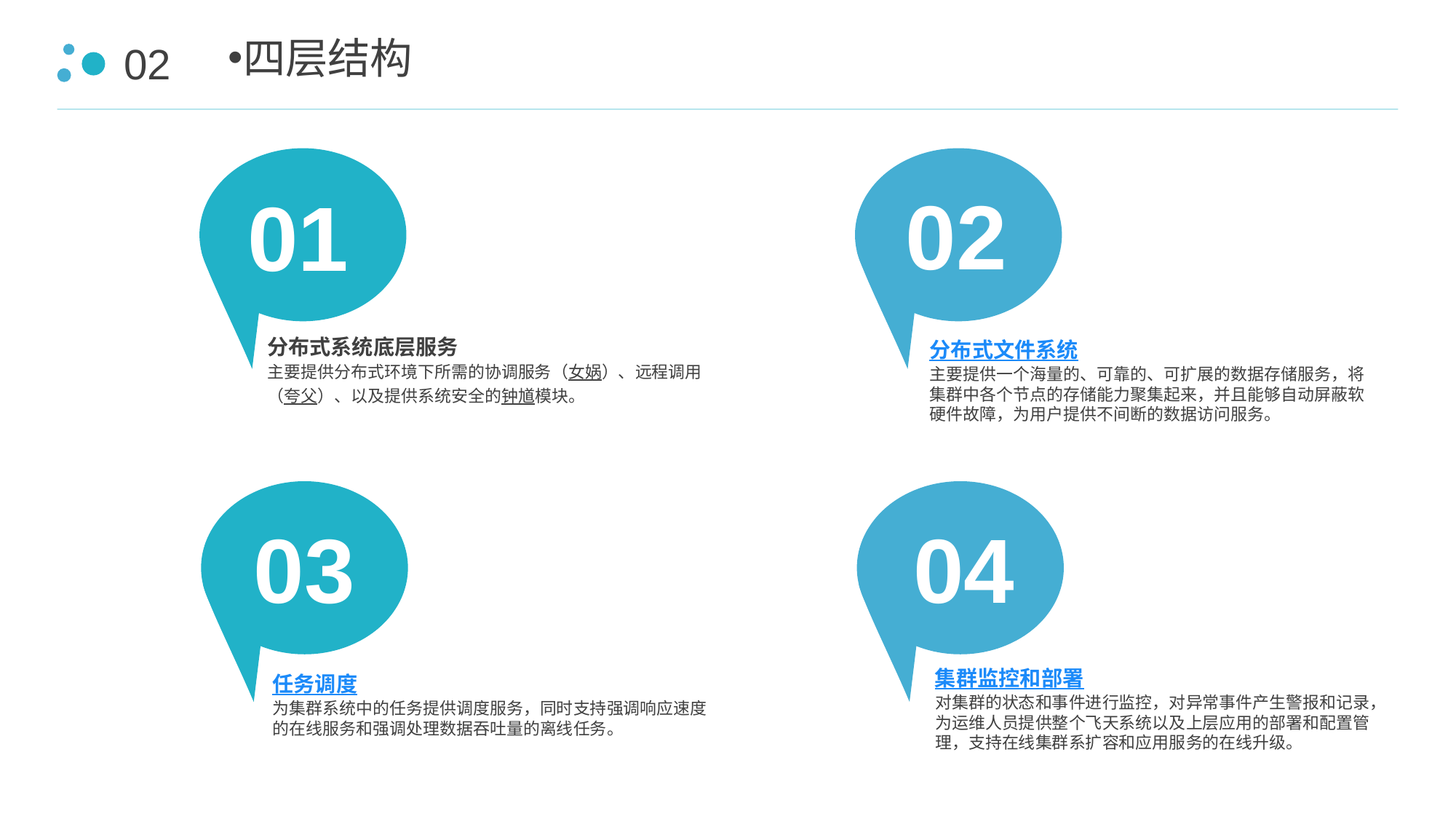

02
四层结构

01

02
分布式系统底层服务
主要提供分布式环境下所需的协调服务（女娲）、远程调用（夸父）、以及提供系统安全的钟馗模块。
分布式文件系统
主要提供一个海量的、可靠的、可扩展的数据存储服务，将集群中各个节点的存储能力聚集起来，并且能够自动屏蔽软硬件故障，为用户提供不间断的数据访问服务。

03

04
集群监控和部署
对集群的状态和事件进行监控，对异常事件产生警报和记录，为运维人员提供整个飞天系统以及上层应用的部署和配置管理，支持在线集群系扩容和应用服务的在线升级。
任务调度
为集群系统中的任务提供调度服务，同时支持强调响应速度的在线服务和强调处理数据吞吐量的离线任务。